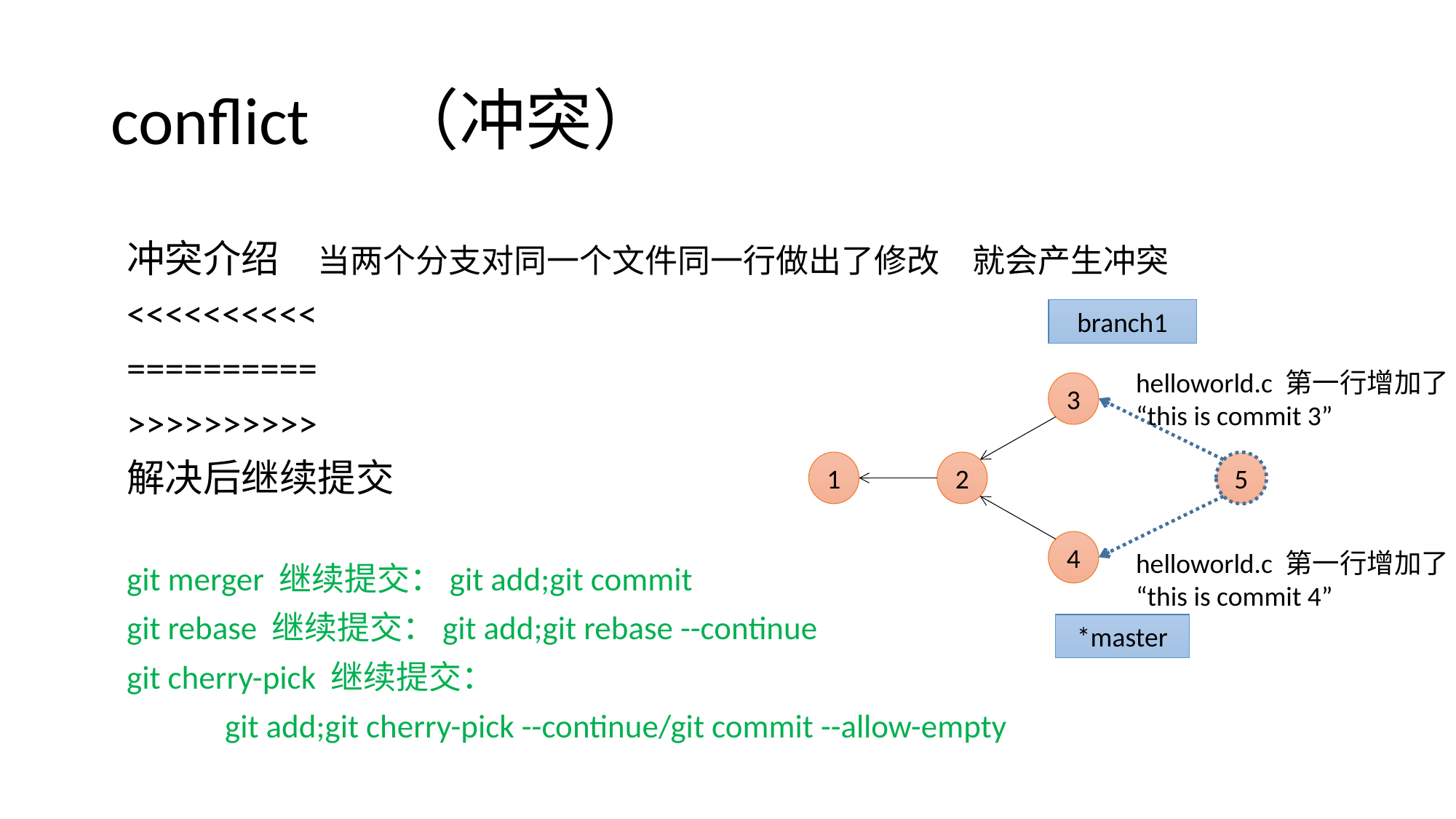

# conflict　（冲突）
冲突介绍　当两个分支对同一个文件同一行做出了修改　就会产生冲突
<<<<<<<<<<
==========
>>>>>>>>>>
解决后继续提交

git merger 继续提交：git add;git commit
git rebase 继续提交：git add;git rebase --continue
git cherry-pick 继续提交：
	git add;git cherry-pick --continue/git commit --allow-empty
branch1
3
1
2
4
5
*master
helloworld.c 第一行增加了
“this is commit 3”
helloworld.c 第一行增加了
“this is commit 4”